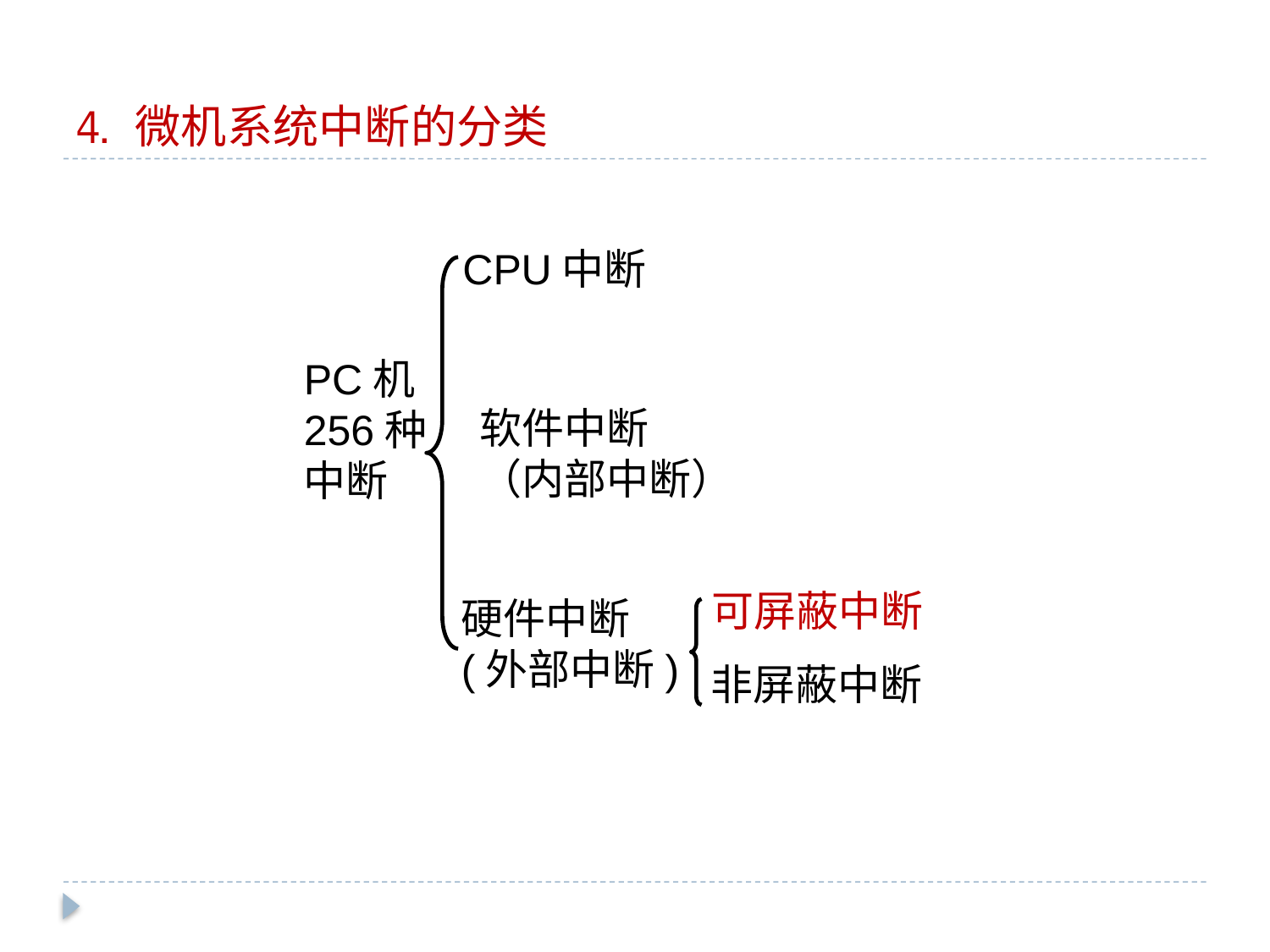

# 4. 微机系统中断的分类
CPU中断

PC机
256种
中断
软件中断
（内部中断）
硬件中断
(外部中断)
可屏蔽中断

非屏蔽中断